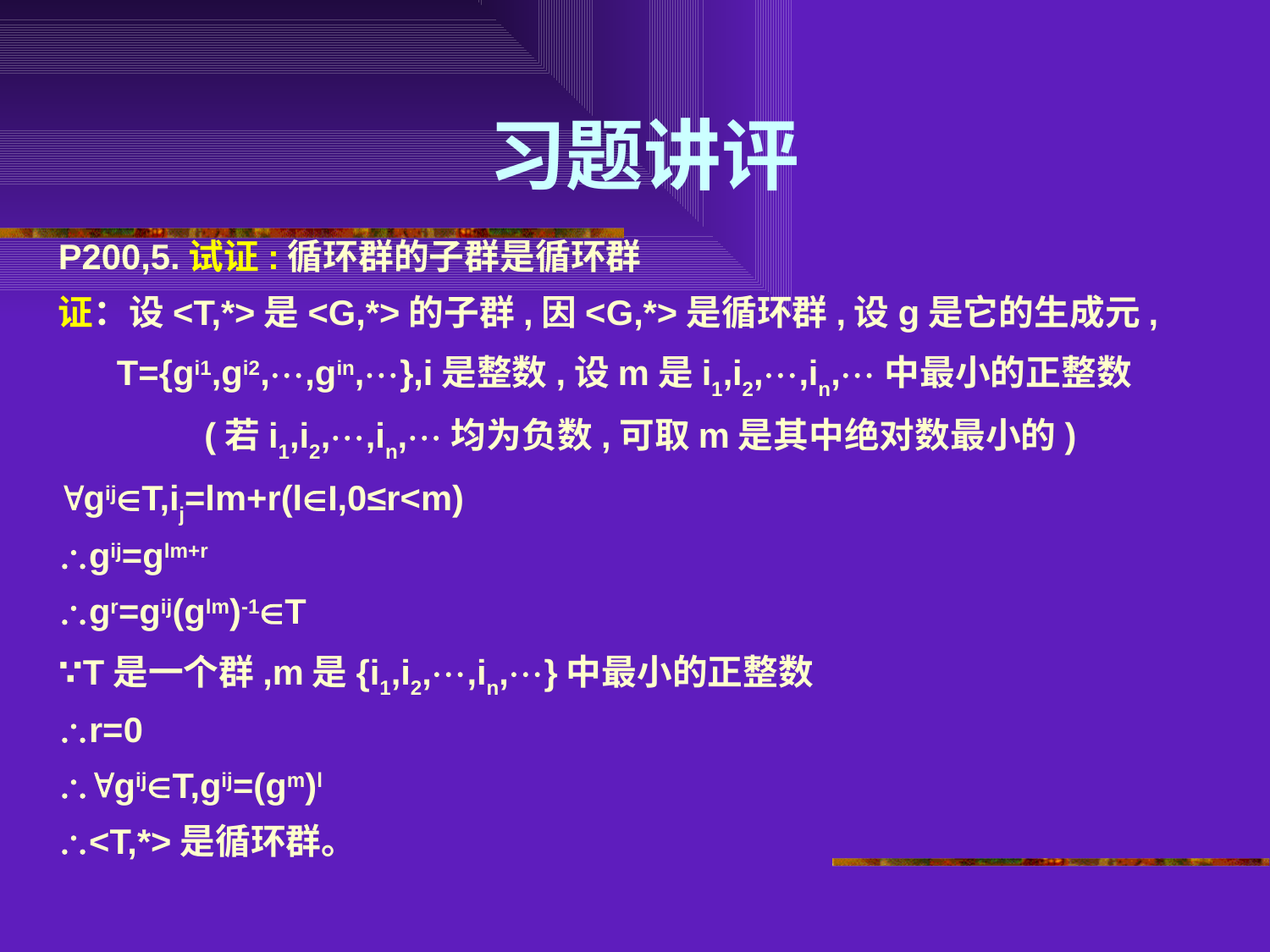

# 习题讲评
P200,5.试证:循环群的子群是循环群
证：设<T,*>是<G,*>的子群,因<G,*>是循环群,设g是它的生成元,
      T={gi1,gi2,…,gin,…},i是整数,设m是i1,i2,…,in,…中最小的正整数
               (若i1,i2,…,in,…均为负数,可取m是其中绝对数最小的)
∀gij∈T,ij=lm+r(l∈I,0≤r<m)
∴gij=glm+r
∴gr=gij(glm)-1∈T
∵T是一个群,m是{i1,i2,…,in,…}中最小的正整数
∴r=0
∴∀gij∈T,gij=(gm)l
∴<T,*>是循环群。